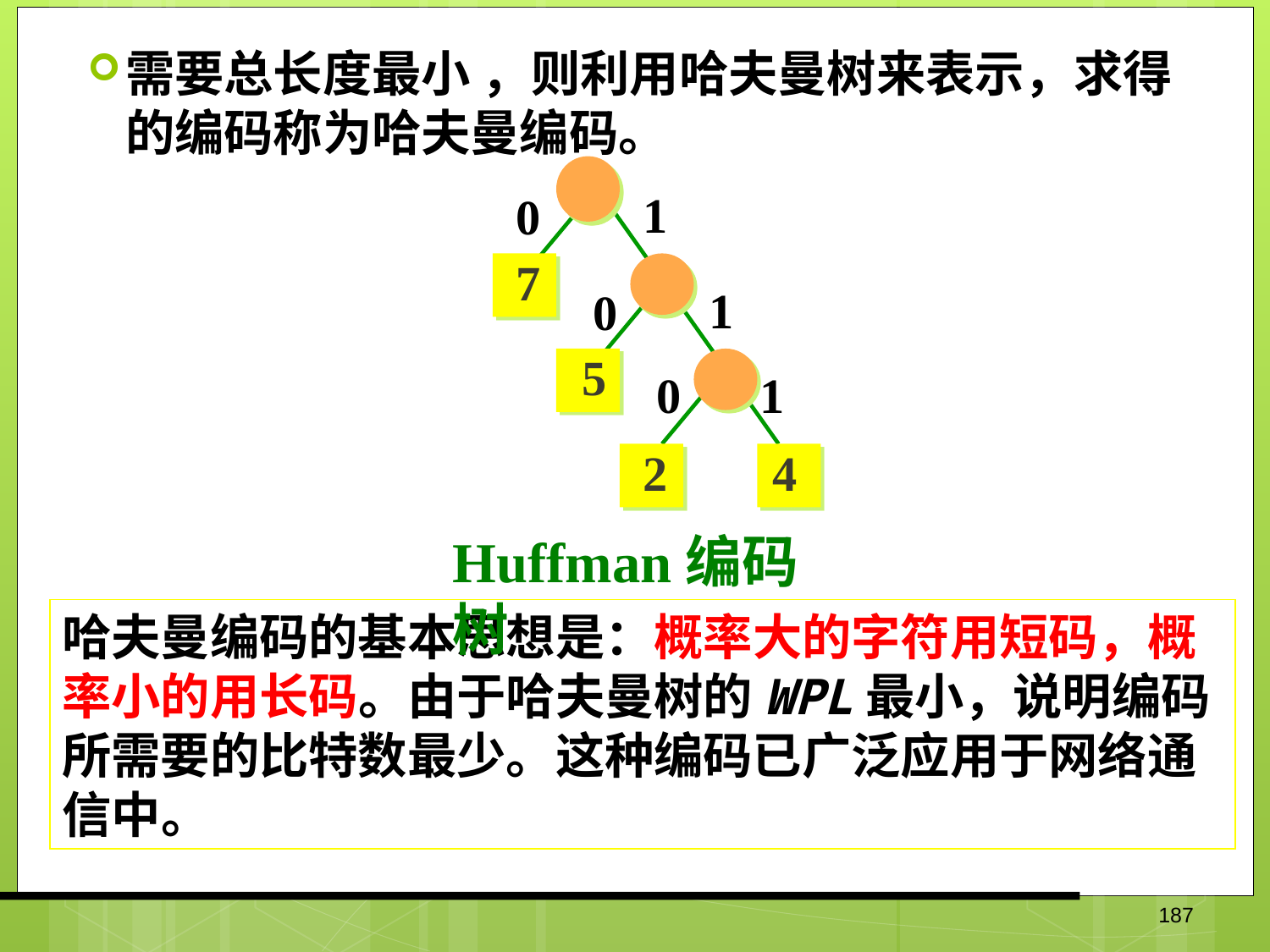

需要总长度最小 ，则利用哈夫曼树来表示，求得的编码称为哈夫曼编码。

1
0

7

1
0

5

0
1

2
4

Huffman编码树
哈夫曼编码的基本思想是：概率大的字符用短码，概率小的用长码。由于哈夫曼树的WPL最小，说明编码所需要的比特数最少。这种编码已广泛应用于网络通信中。
187